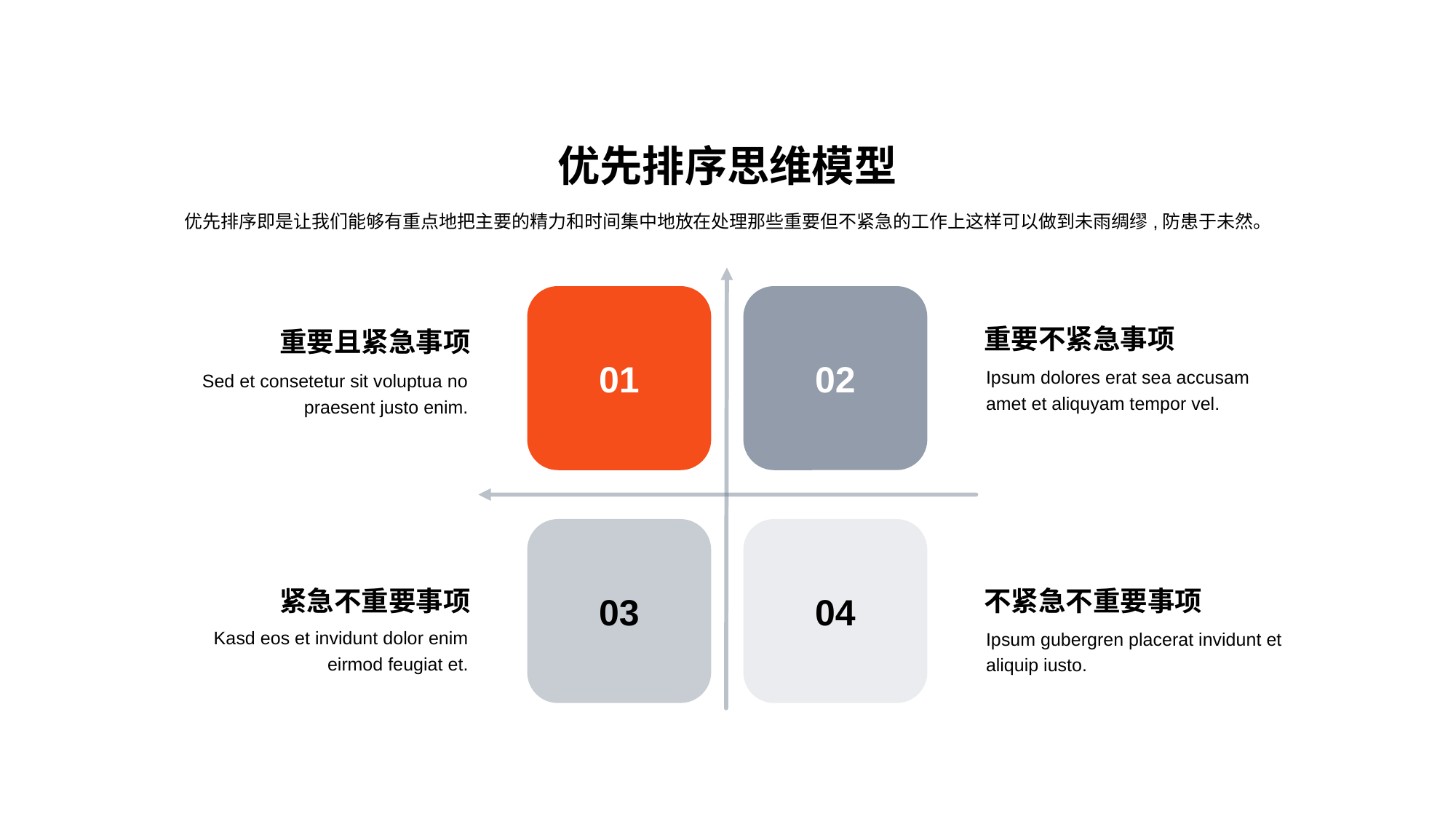

优先排序思维模型
优先排序即是让我们能够有重点地把主要的精力和时间集中地放在处理那些重要但不紧急的工作上这样可以做到未雨绸缪,防患于未然。
01
02
03
04
重要不紧急事项
Ipsum dolores erat sea accusam amet et aliquyam tempor vel.
重要且紧急事项
Sed et consetetur sit voluptua no praesent justo enim.
紧急不重要事项
Kasd eos et invidunt dolor enim eirmod feugiat et.
不紧急不重要事项
Ipsum gubergren placerat invidunt et aliquip iusto.